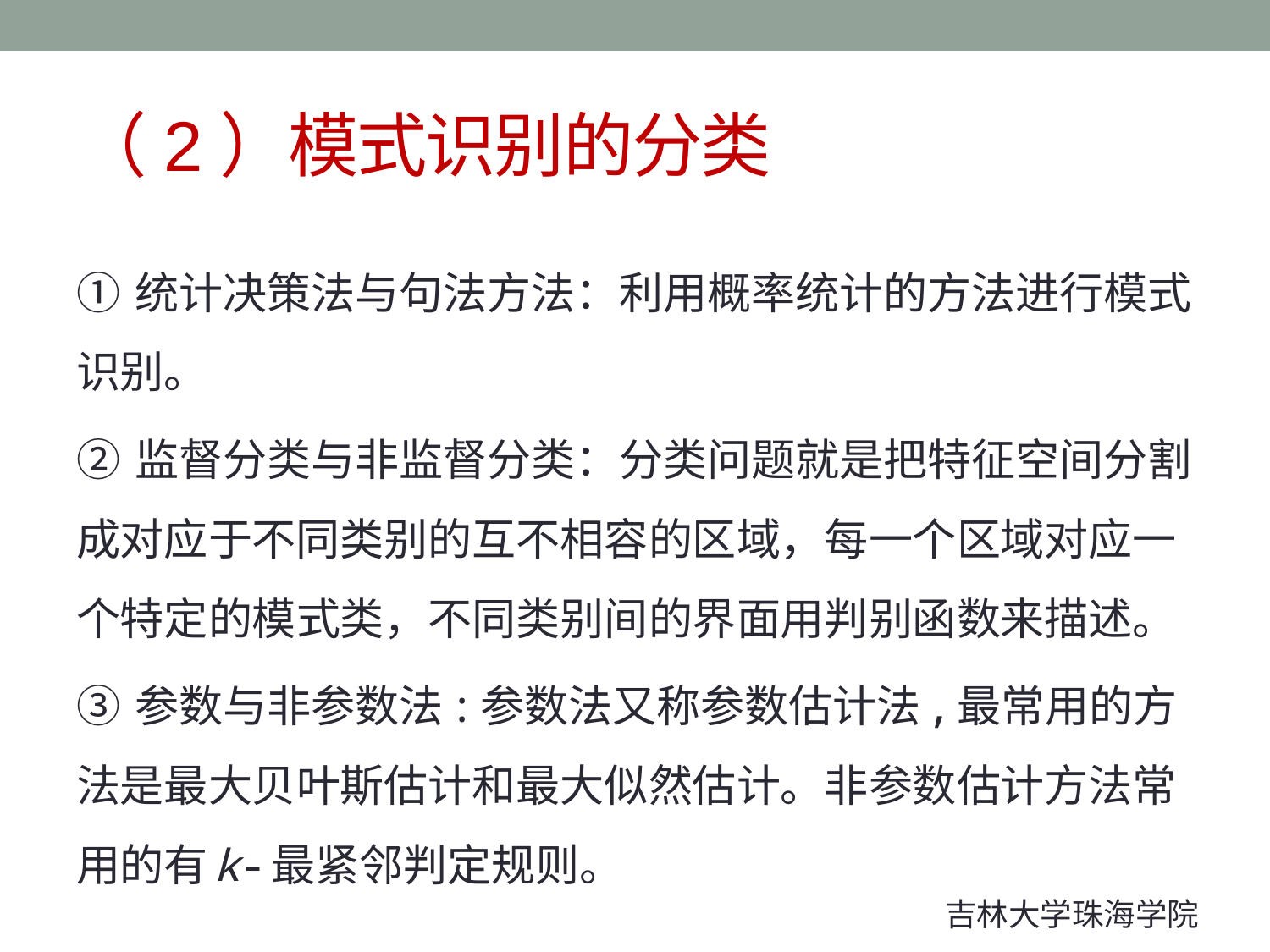

# （2）模式识别的分类
① 统计决策法与句法方法：利用概率统计的方法进行模式识别。
② 监督分类与非监督分类：分类问题就是把特征空间分割成对应于不同类别的互不相容的区域，每一个区域对应一个特定的模式类，不同类别间的界面用判别函数来描述。
③ 参数与非参数法:参数法又称参数估计法,最常用的方法是最大贝叶斯估计和最大似然估计。非参数估计方法常用的有k-最紧邻判定规则。